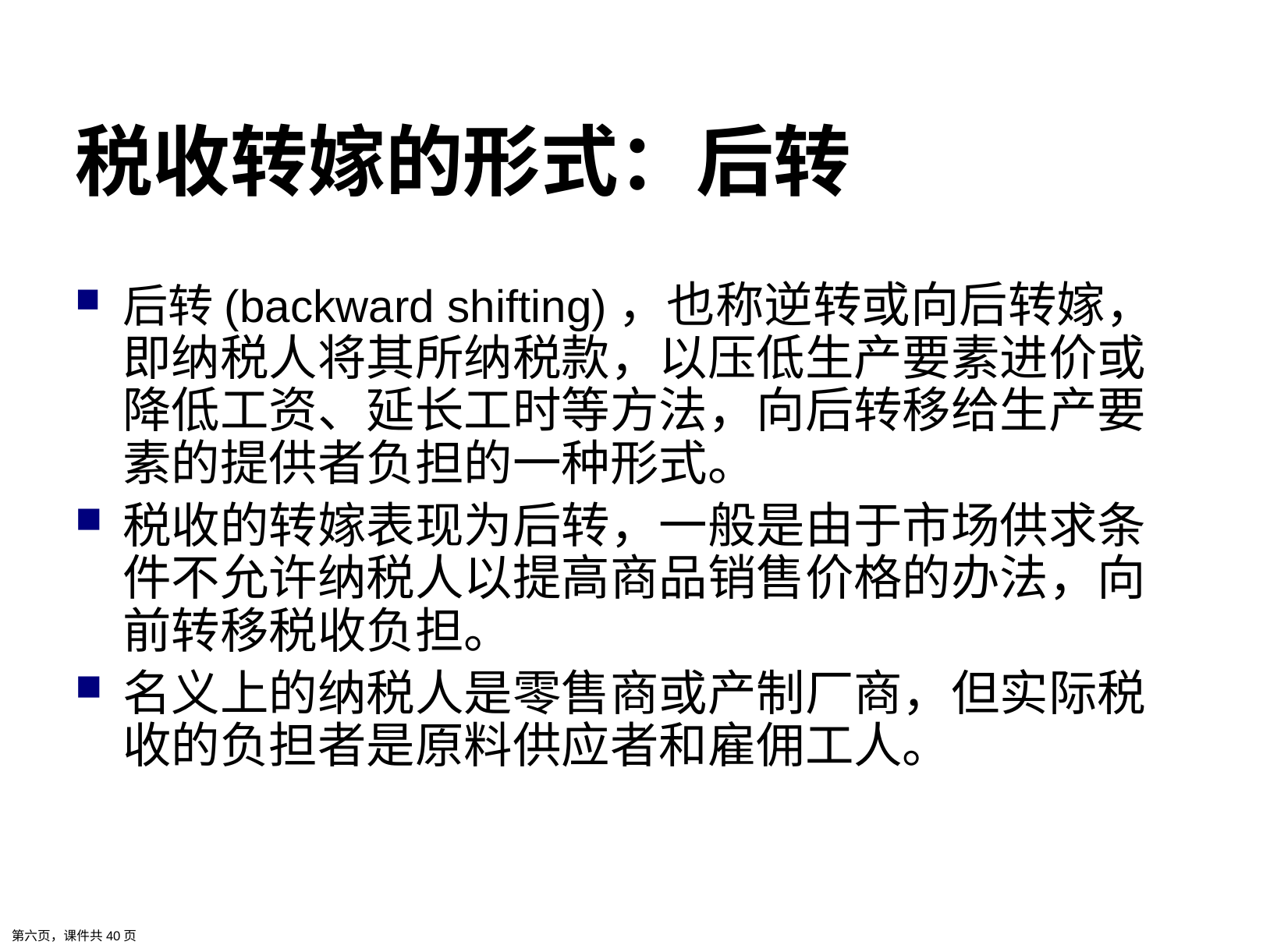

税收转嫁的形式：后转
后转(backward shifting)，也称逆转或向后转嫁，即纳税人将其所纳税款，以压低生产要素进价或降低工资、延长工时等方法，向后转移给生产要素的提供者负担的一种形式。
税收的转嫁表现为后转，一般是由于市场供求条件不允许纳税人以提高商品销售价格的办法，向前转移税收负担。
名义上的纳税人是零售商或产制厂商，但实际税收的负担者是原料供应者和雇佣工人。
第六页，课件共40页